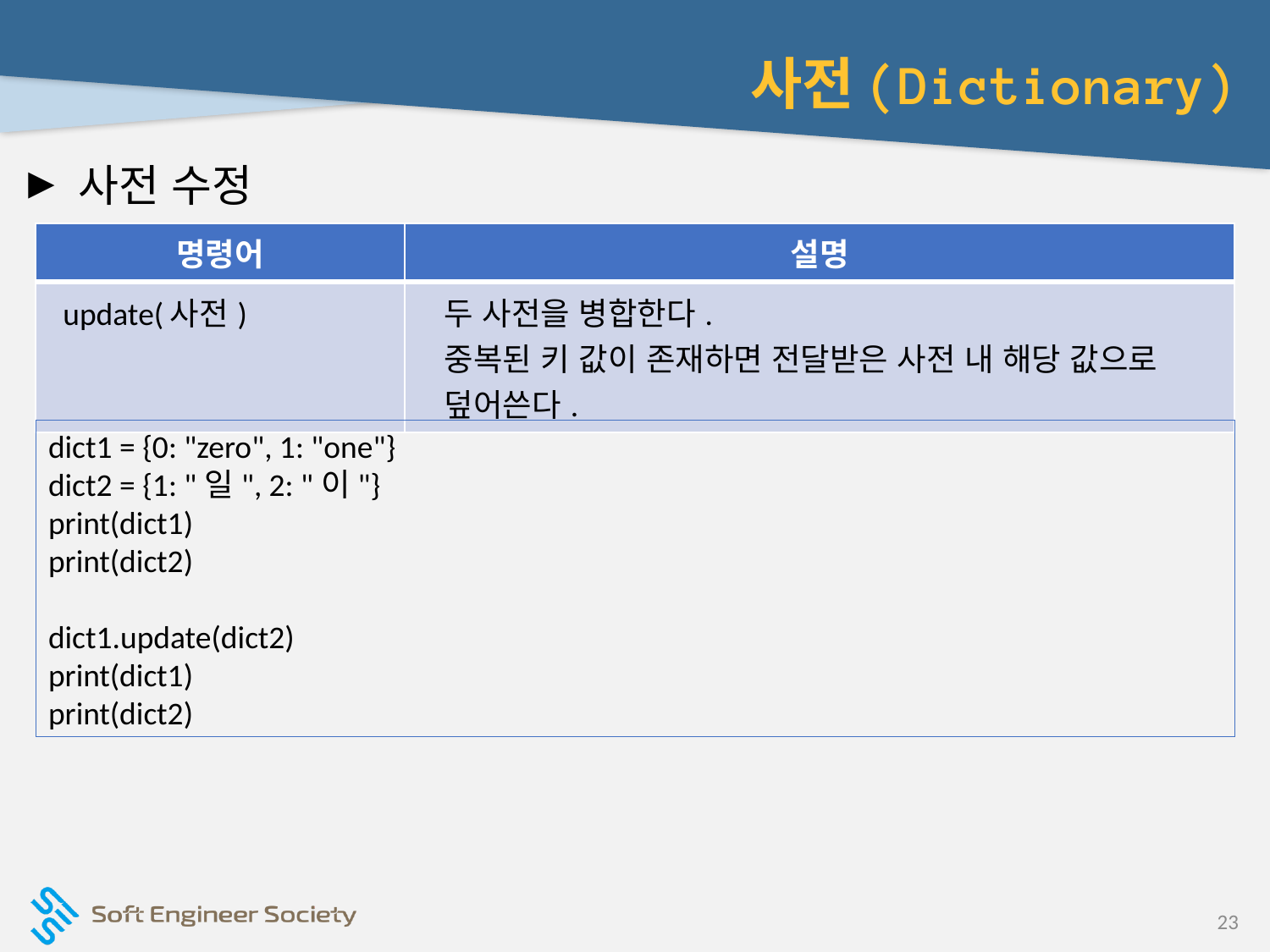

# 사전(Dictionary)
사전 수정
| 명령어 | 설명 |
| --- | --- |
| update(사전) | 두 사전을 병합한다. 중복된 키 값이 존재하면 전달받은 사전 내 해당 값으로 덮어쓴다. |
dict1 = {0: "zero", 1: "one"}
dict2 = {1: "일", 2: "이"}
print(dict1)
print(dict2)

dict1.update(dict2)
print(dict1)
print(dict2)
23